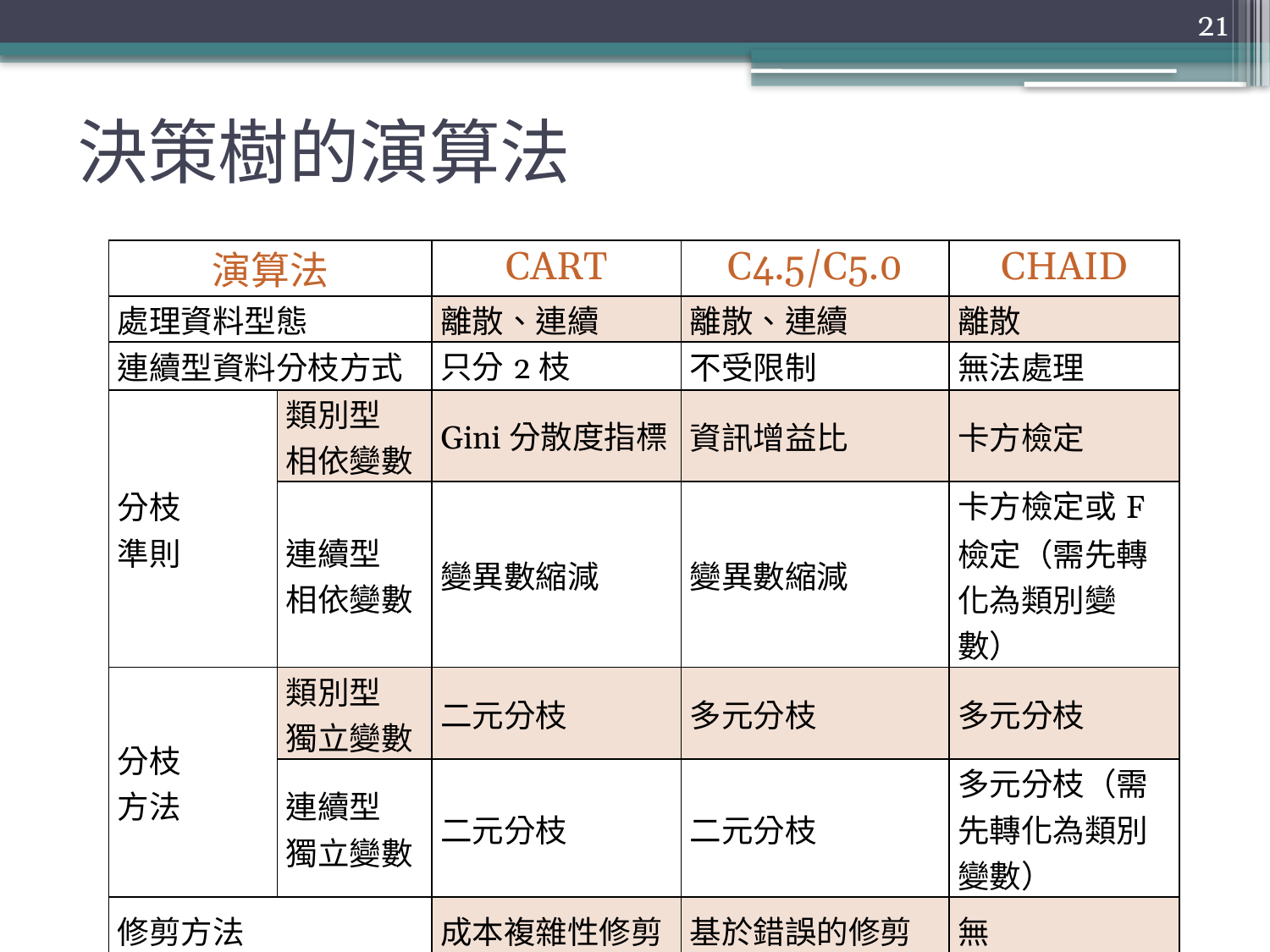

# 決策樹的演算法
21
| 演算法 |  | CART | C4.5/C5.0 | CHAID |
| --- | --- | --- | --- | --- |
| 處理資料型態 |  | 離散、連續 | 離散、連續 | 離散 |
| 連續型資料分枝方式 |  | 只分2枝 | 不受限制 | 無法處理 |
| 分枝 準則 | 類別型 相依變數 | Gini分散度指標 | 資訊增益比 | 卡方檢定 |
|  | 連續型 相依變數 | 變異數縮減 | 變異數縮減 | 卡方檢定或F檢定（需先轉化為類別變數） |
| 分枝 方法 | 類別型 獨立變數 | 二元分枝 | 多元分枝 | 多元分枝 |
|  | 連續型 獨立變數 | 二元分枝 | 二元分枝 | 多元分枝（需先轉化為類別變數） |
| 修剪方法 |  | 成本複雜性修剪 | 基於錯誤的修剪 | 無 |